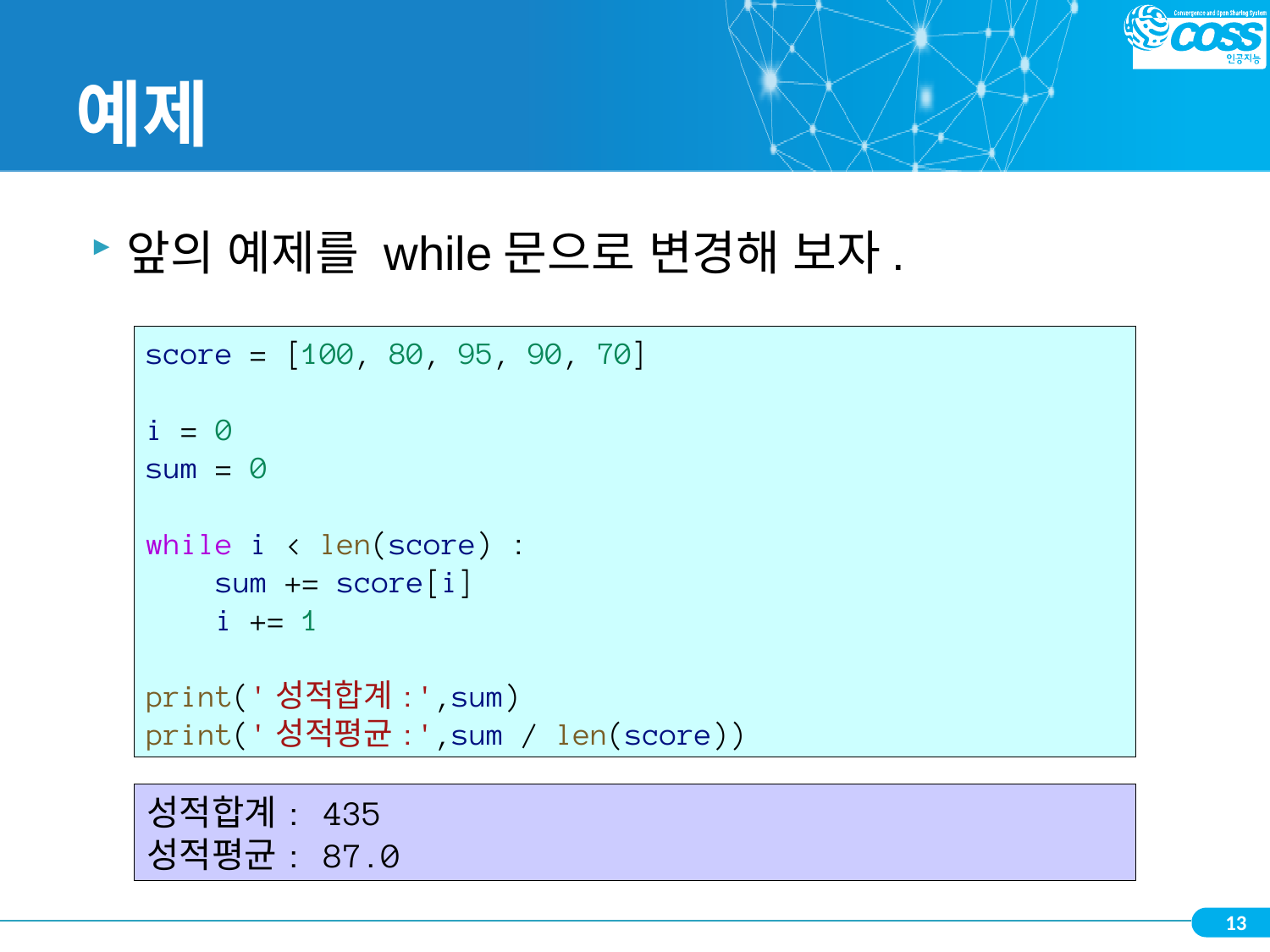

# 예제
앞의 예제를 while문으로 변경해 보자.
score = [100, 80, 95, 90, 70]
i = 0
sum = 0
while i < len(score) :
    sum += score[i]
    i += 1
print('성적합계:',sum)
print('성적평균:',sum / len(score))
성적합계: 435
성적평균: 87.0